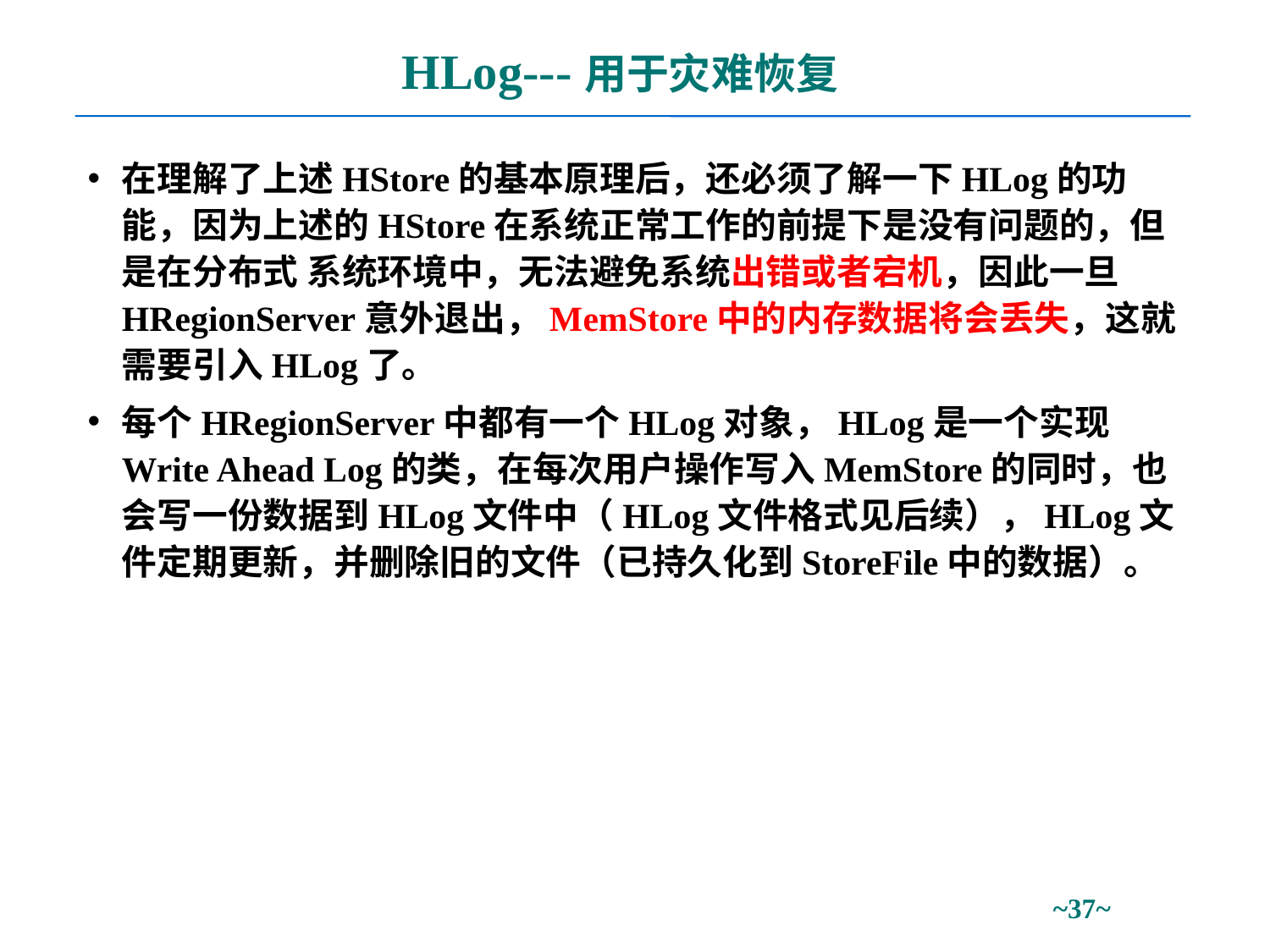

# HLog---用于灾难恢复
在理解了上述HStore的基本原理后，还必须了解一下HLog的功能，因为上述的HStore在系统正常工作的前提下是没有问题的，但是在分布式 系统环境中，无法避免系统出错或者宕机，因此一旦HRegionServer意外退出，MemStore中的内存数据将会丢失，这就需要引入HLog了。
每个HRegionServer中都有一个HLog对象，HLog是一个实现Write Ahead Log的类，在每次用户操作写入MemStore的同时，也会写一份数据到HLog文件中（HLog文件格式见后续），HLog文件定期更新，并删除旧的文件（已持久化到StoreFile中的数据）。

~37~